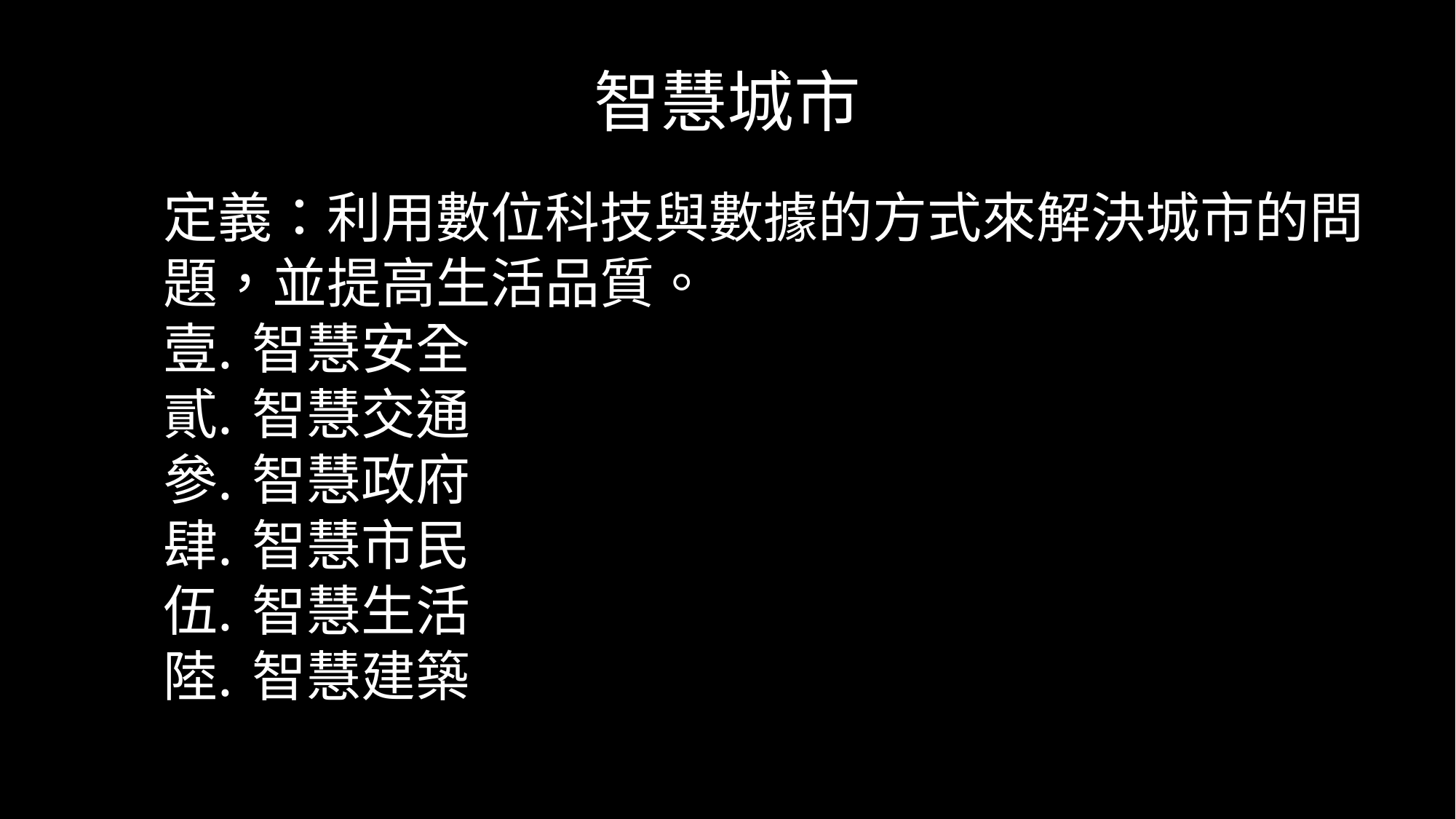

# 智慧城市
定義：利用數位科技與數據的方式來解決城市的問題，並提高生活品質。
智慧安全
智慧交通
智慧政府
智慧市民
智慧生活
智慧建築